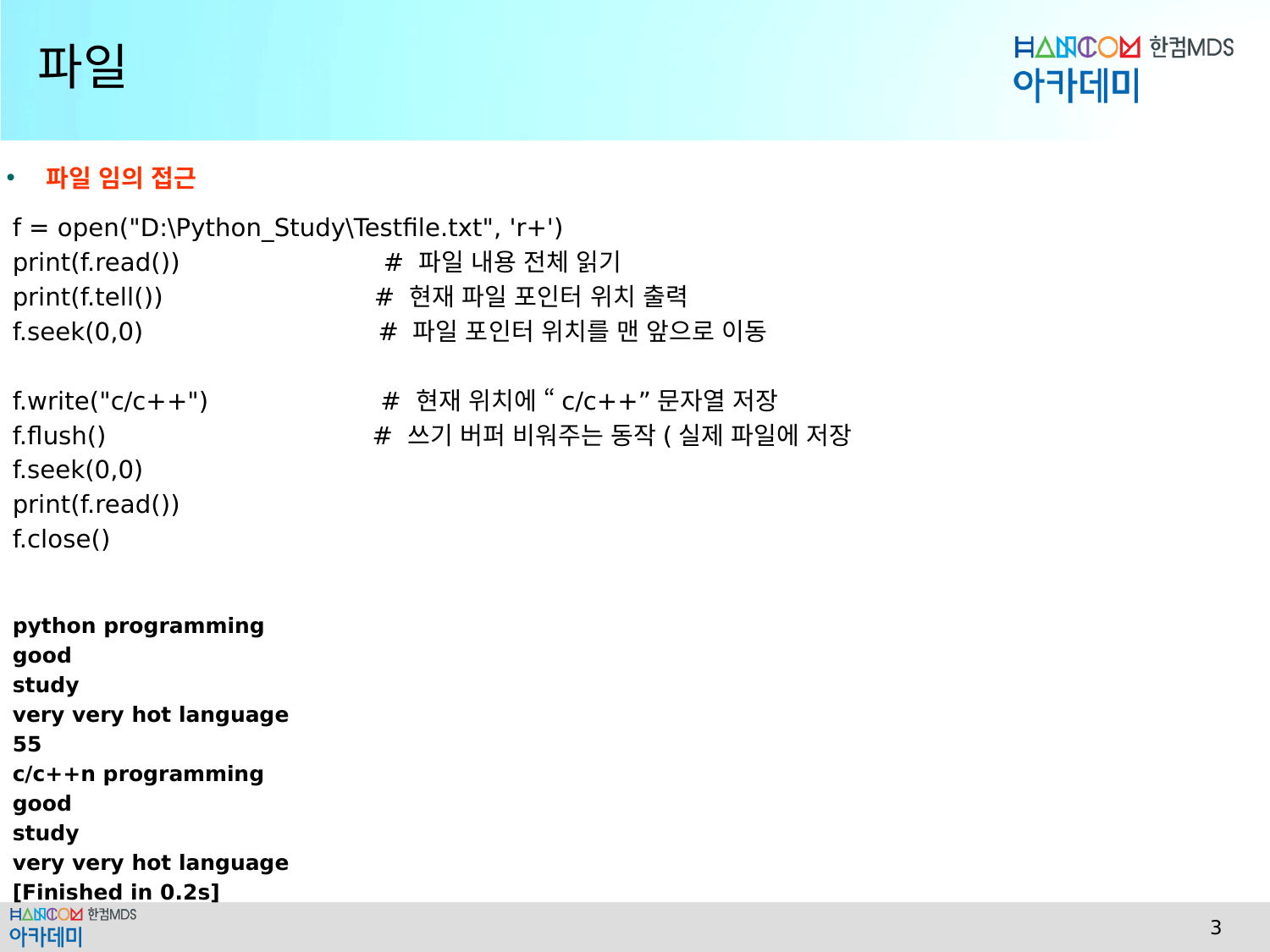

# 파일
파일 임의 접근
f = open("D:\Python_Study\Testfile.txt", 'r+')
print(f.read())                          # 파일 내용 전체 읽기
print(f.tell())                           # 현재 파일 포인터 위치 출력
f.seek(0,0)                              # 파일 포인터 위치를 맨 앞으로 이동

f.write("c/c++")                      # 현재 위치에 “c/c++”문자열 저장
f.flush()                                  # 쓰기 버퍼 비워주는 동작(실제 파일에 저장
f.seek(0,0)
print(f.read())
f.close()
python programming
good
study
very very hot language
55
c/c++n programming
good
study
very very hot language
[Finished in 0.2s]
                               3